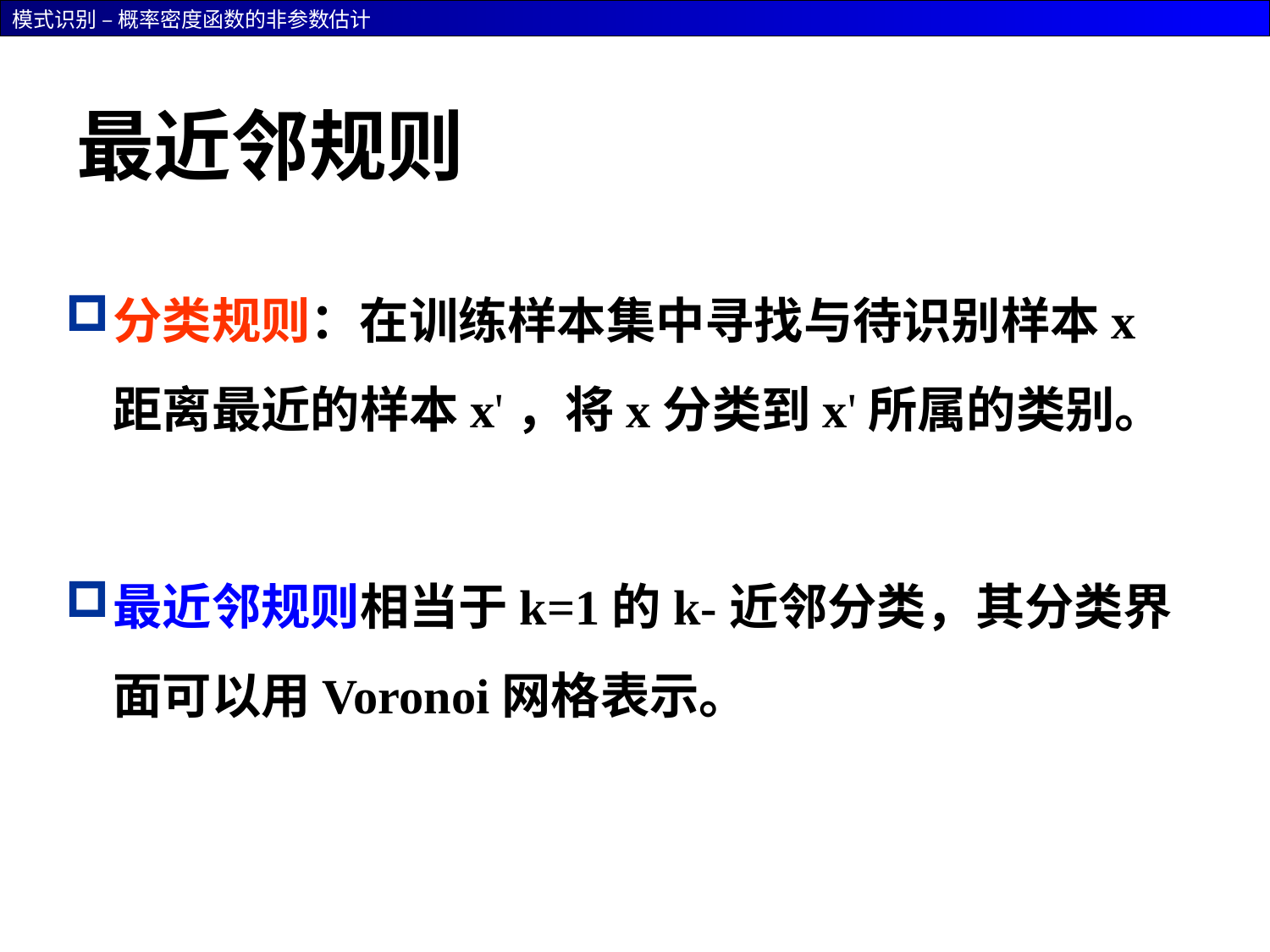

# 最近邻规则
分类规则：在训练样本集中寻找与待识别样本x距离最近的样本x'，将x分类到x'所属的类别。

最近邻规则相当于k=1的k-近邻分类，其分类界面可以用Voronoi网格表示。